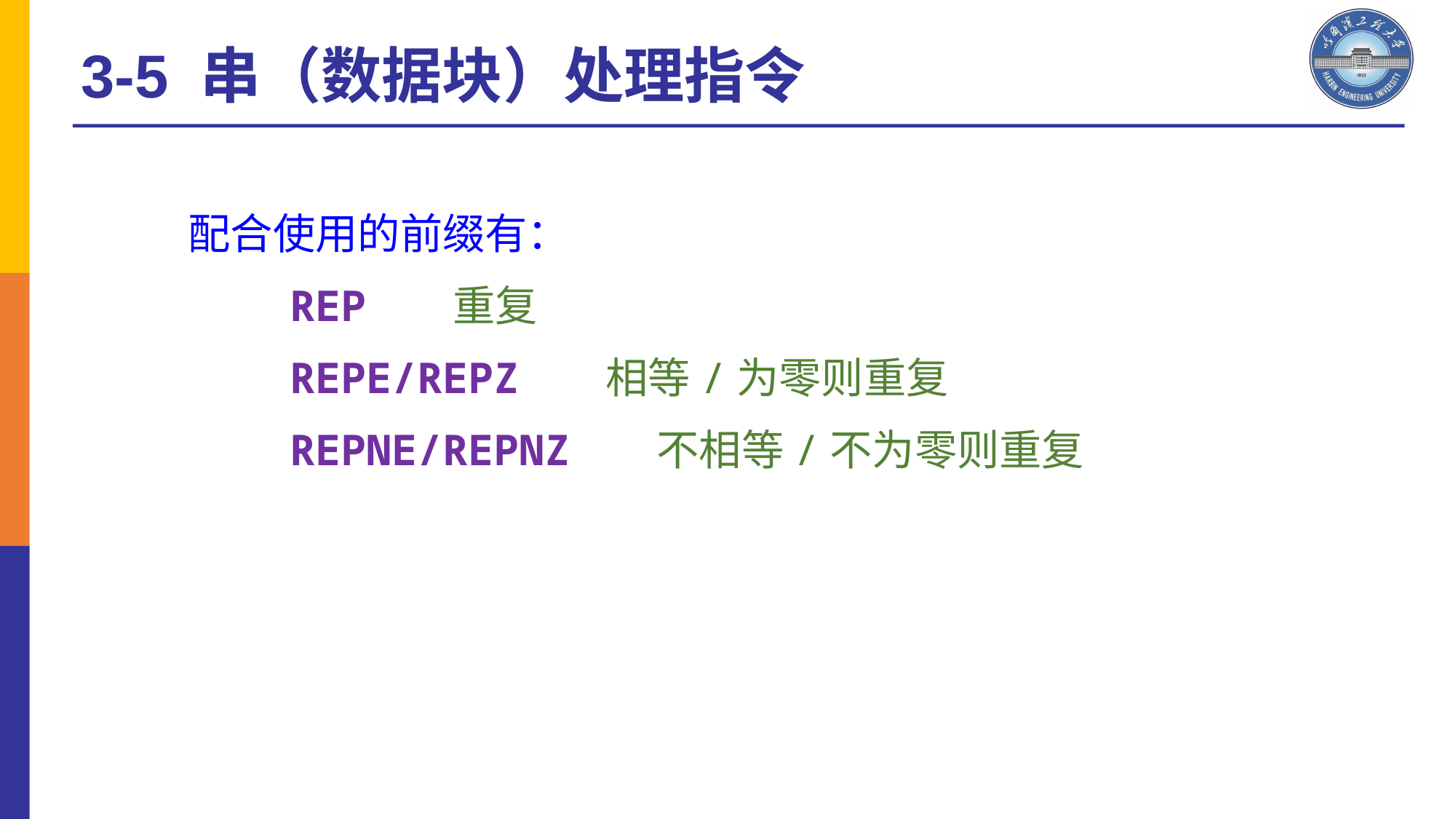

3-5 串（数据块）处理指令
配合使用的前缀有：
    REP   重复
    REPE/REPZ   相等/为零则重复
    REPNE/REPNZ   不相等/不为零则重复